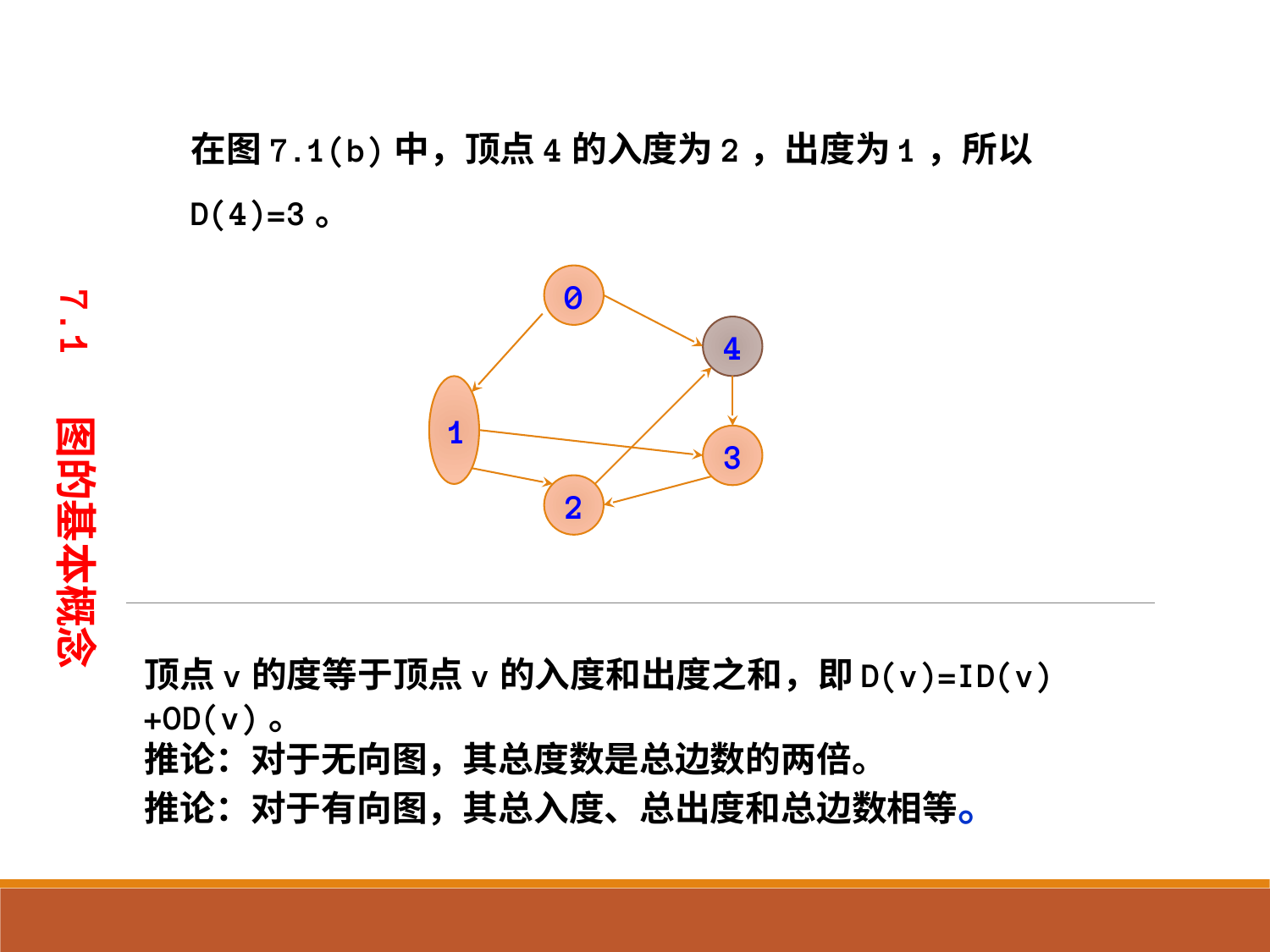

在图7.1(b)中，顶点4的入度为2，出度为1，所以D(4)=3。
0
4
1
3
2
7.1  图的基本概念
顶点v的度等于顶点v的入度和出度之和，即D(v)=ID(v)+OD(v)。
推论：对于无向图，其总度数是总边数的两倍。
推论：对于有向图，其总入度、总出度和总边数相等。